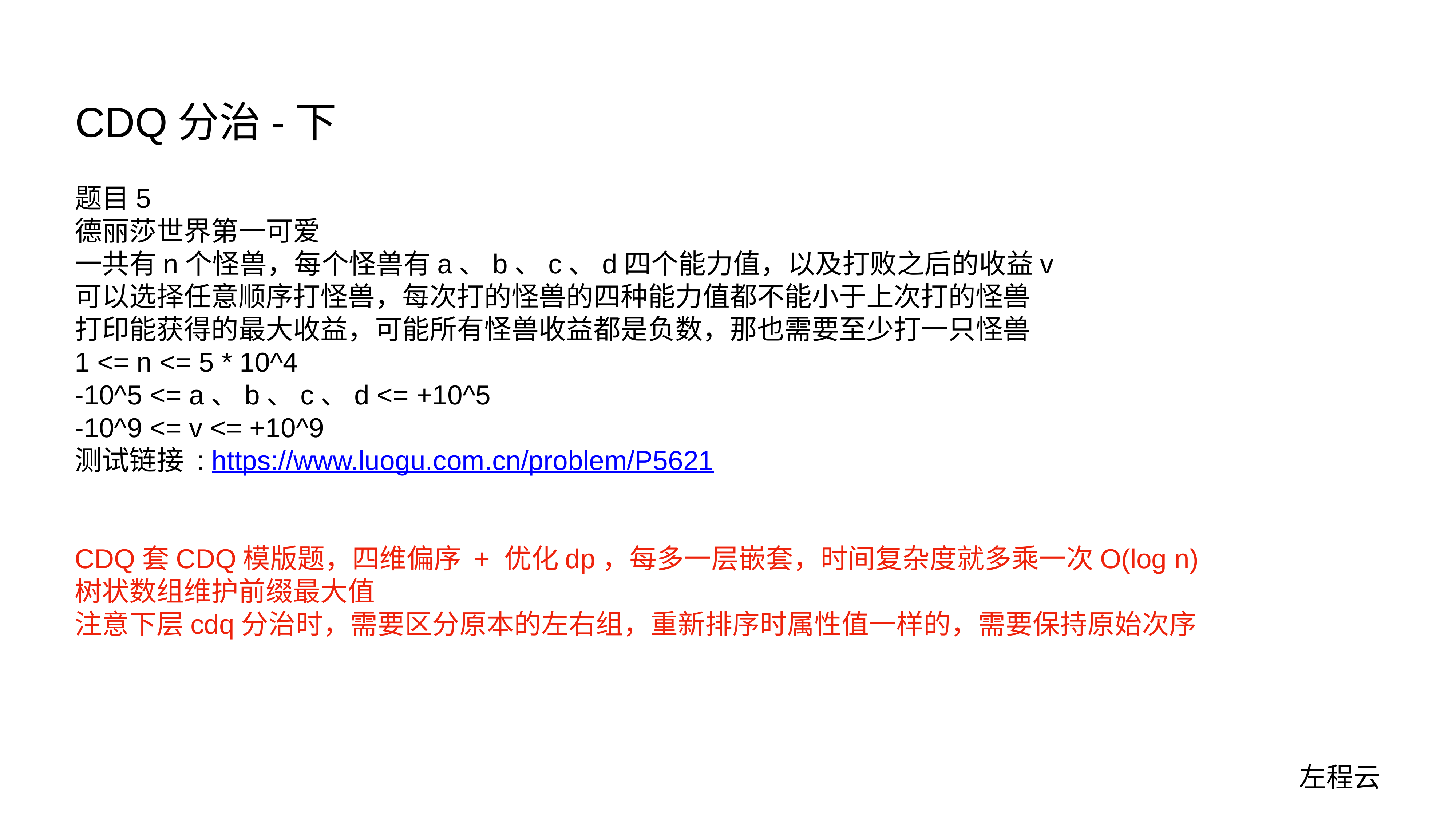

# CDQ分治-下
题目5
德丽莎世界第一可爱
一共有n个怪兽，每个怪兽有a、b、c、d四个能力值，以及打败之后的收益v
可以选择任意顺序打怪兽，每次打的怪兽的四种能力值都不能小于上次打的怪兽
打印能获得的最大收益，可能所有怪兽收益都是负数，那也需要至少打一只怪兽
1 <= n <= 5 * 10^4
-10^5 <= a、b、c、d <= +10^5
-10^9 <= v <= +10^9
测试链接 : https://www.luogu.com.cn/problem/P5621

CDQ套CDQ模版题，四维偏序 + 优化dp，每多一层嵌套，时间复杂度就多乘一次O(log n)
树状数组维护前缀最大值
注意下层cdq分治时，需要区分原本的左右组，重新排序时属性值一样的，需要保持原始次序
左程云